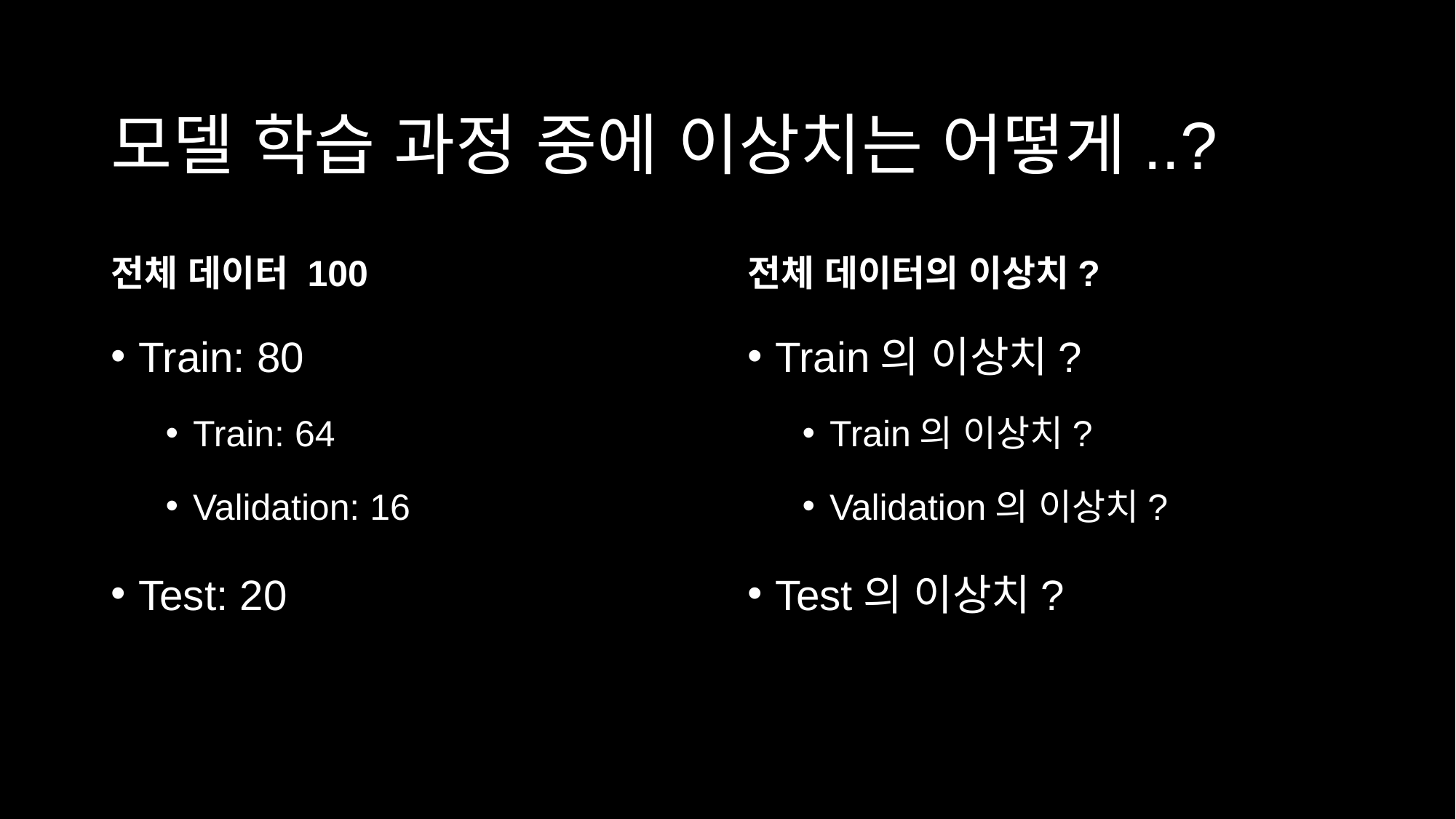

# 모델 학습 과정 중에 이상치는 어떻게..?
전체 데이터 100
전체 데이터의 이상치?
Train: 80
Train: 64
Validation: 16
Test: 20
Train의 이상치?
Train의 이상치?
Validation의 이상치?
Test의 이상치?